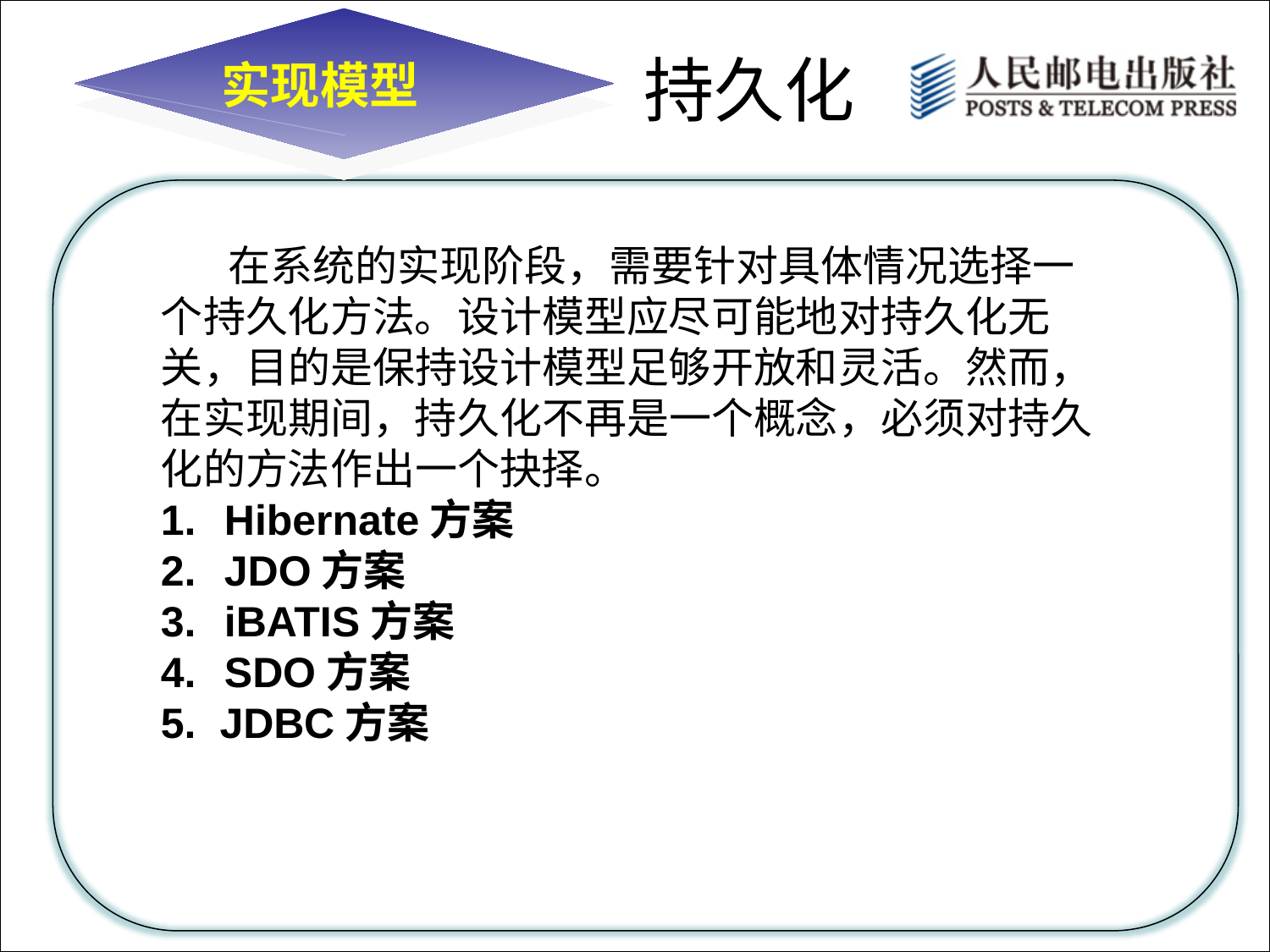

实现模型

持久化

      在系统的实现阶段，需要针对具体情况选择一个持久化方法。设计模型应尽可能地对持久化无关，目的是保持设计模型足够开放和灵活。然而，在实现期间，持久化不再是一个概念，必须对持久化的方法作出一个抉择。
Hibernate方案
JDO方案
iBATIS方案
SDO方案
5.  JDBC方案